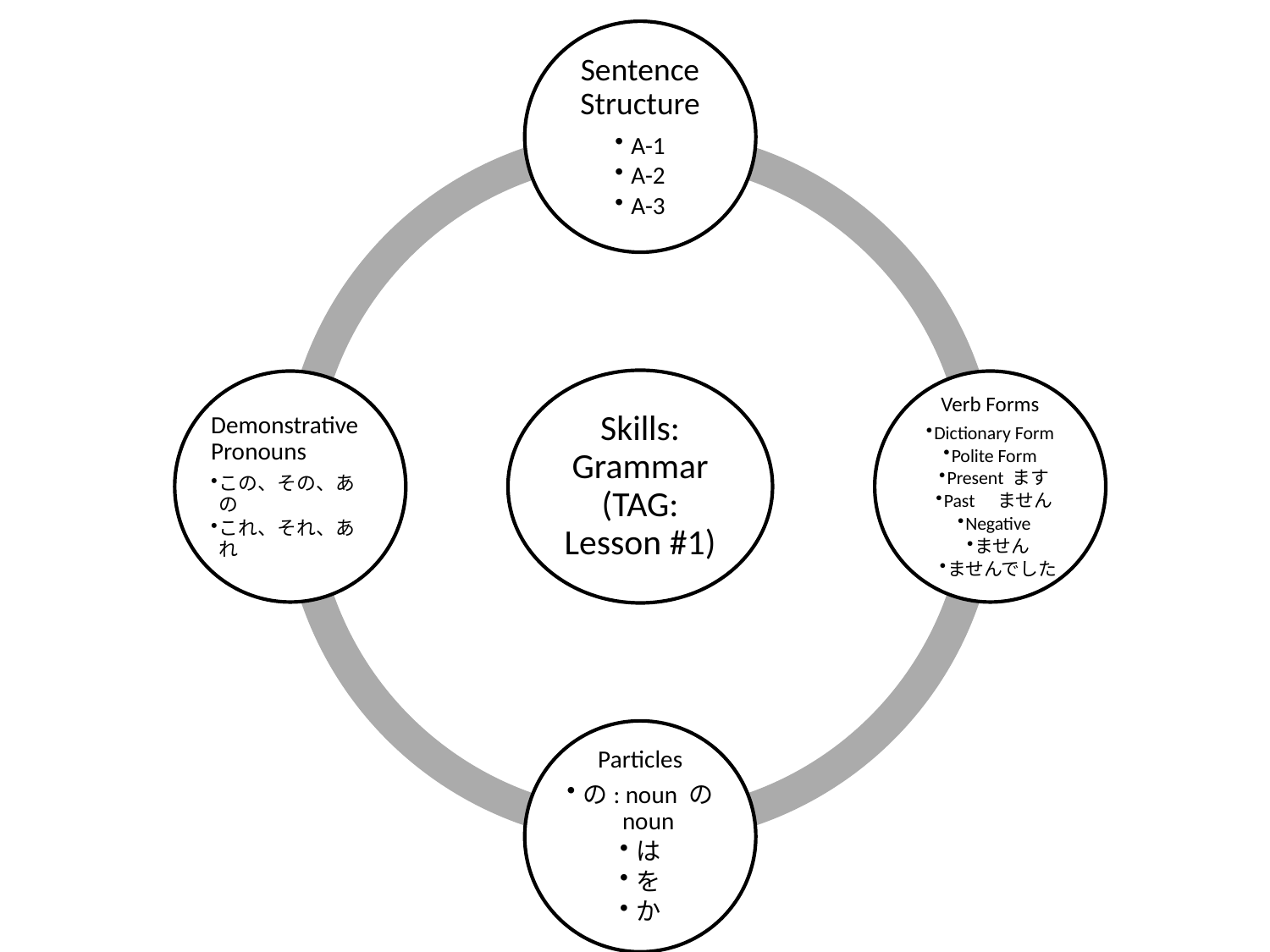

Skills: Grammar (TAG: Lesson #1)
Sentence Structure
A-1
A-2
A-3
Verb Forms
Dictionary Form
Polite Form
Present ます
Past　ません
Negative
ません
ませんでした
Particles
の: noun の noun
は
を
か
Demonstrative Pronouns
この、その、あの
これ、それ、あれ